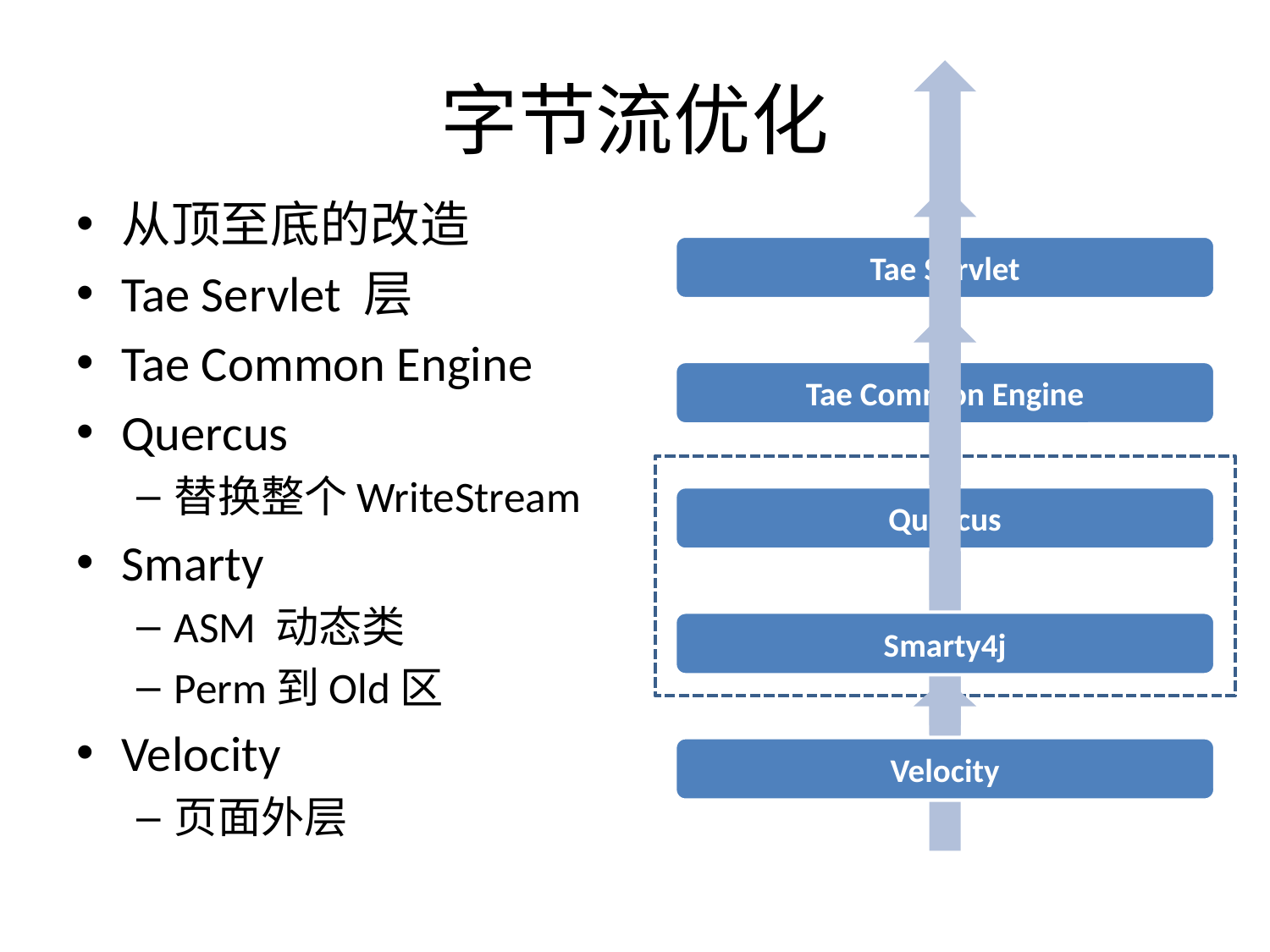

# 字节流优化
从顶至底的改造
Tae Servlet 层
Tae Common Engine
Quercus
替换整个WriteStream
Smarty
ASM 动态类
Perm到Old区
Velocity
页面外层

Tae Servlet
Tae Common Engine
Quercus
Smarty4j
Velocity